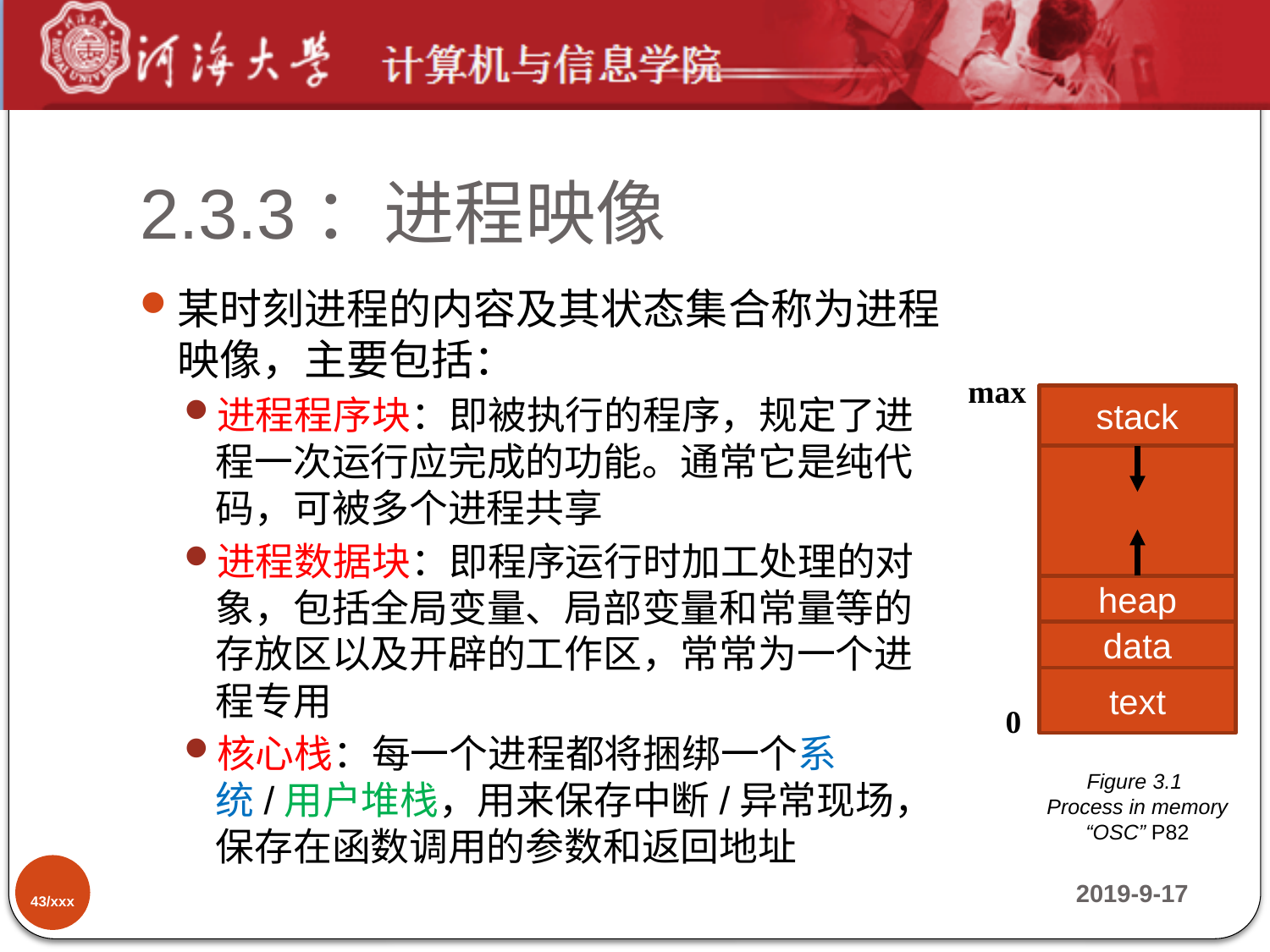

# 2.3.3：进程映像
某时刻进程的内容及其状态集合称为进程映像，主要包括：
进程程序块：即被执行的程序，规定了进程一次运行应完成的功能。通常它是纯代码，可被多个进程共享
进程数据块：即程序运行时加工处理的对象，包括全局变量、局部变量和常量等的存放区以及开辟的工作区，常常为一个进程专用
核心栈：每一个进程都将捆绑一个系统/用户堆栈，用来保存中断/异常现场，保存在函数调用的参数和返回地址

max
stack

heap
data
text
0
Figure 3.1
Process in memory
“OSC” P82
43/xxx
2019-9-17